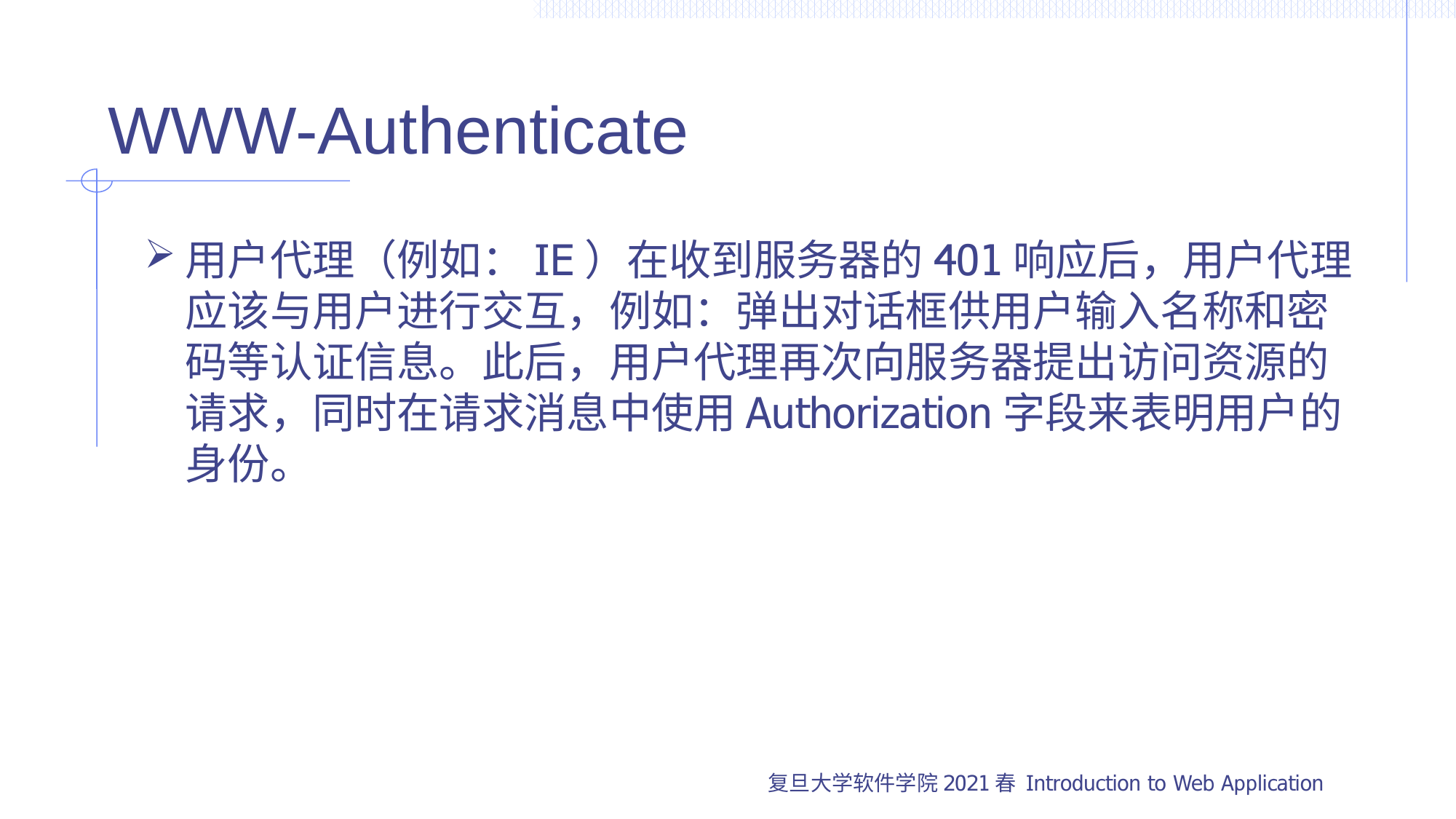

# WWW-Authenticate
用户代理（例如：IE）在收到服务器的401响应后，用户代理应该与用户进行交互，例如：弹出对话框供用户输入名称和密码等认证信息。此后，用户代理再次向服务器提出访问资源的请求，同时在请求消息中使用Authorization字段来表明用户的身份。